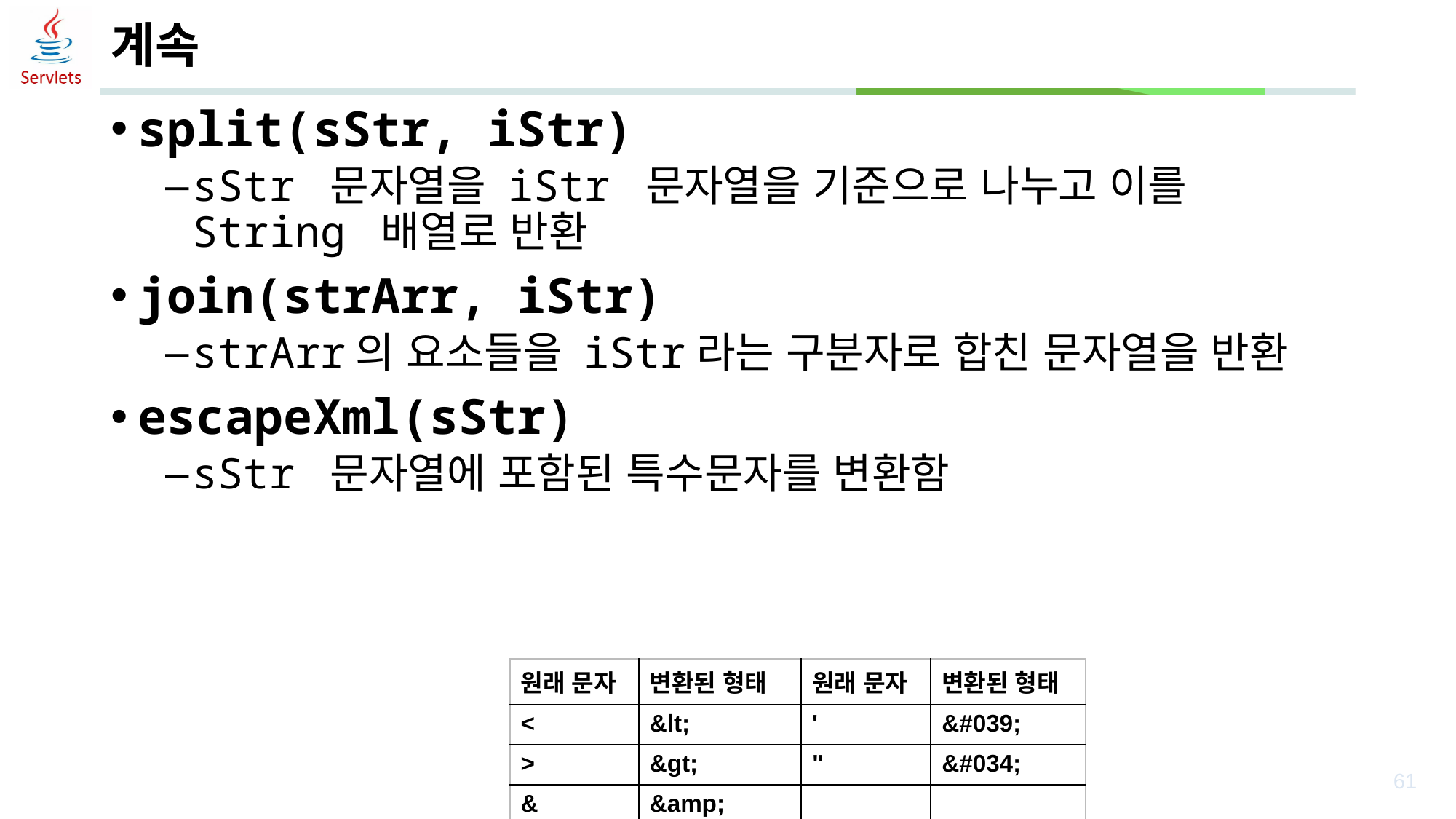

# 계속
split(sStr, iStr)
sStr 문자열을 iStr 문자열을 기준으로 나누고 이를 String 배열로 반환
join(strArr, iStr)
strArr의 요소들을 iStr라는 구분자로 합친 문자열을 반환
escapeXml(sStr)
sStr 문자열에 포함된 특수문자를 변환함

| 원래 문자 | 변환된 형태 | 원래 문자 | 변환된 형태 |
| --- | --- | --- | --- |
| < | &lt; | ' | &#039; |
| > | &gt; | " | &#034; |
| & | &amp; |  |  |
61